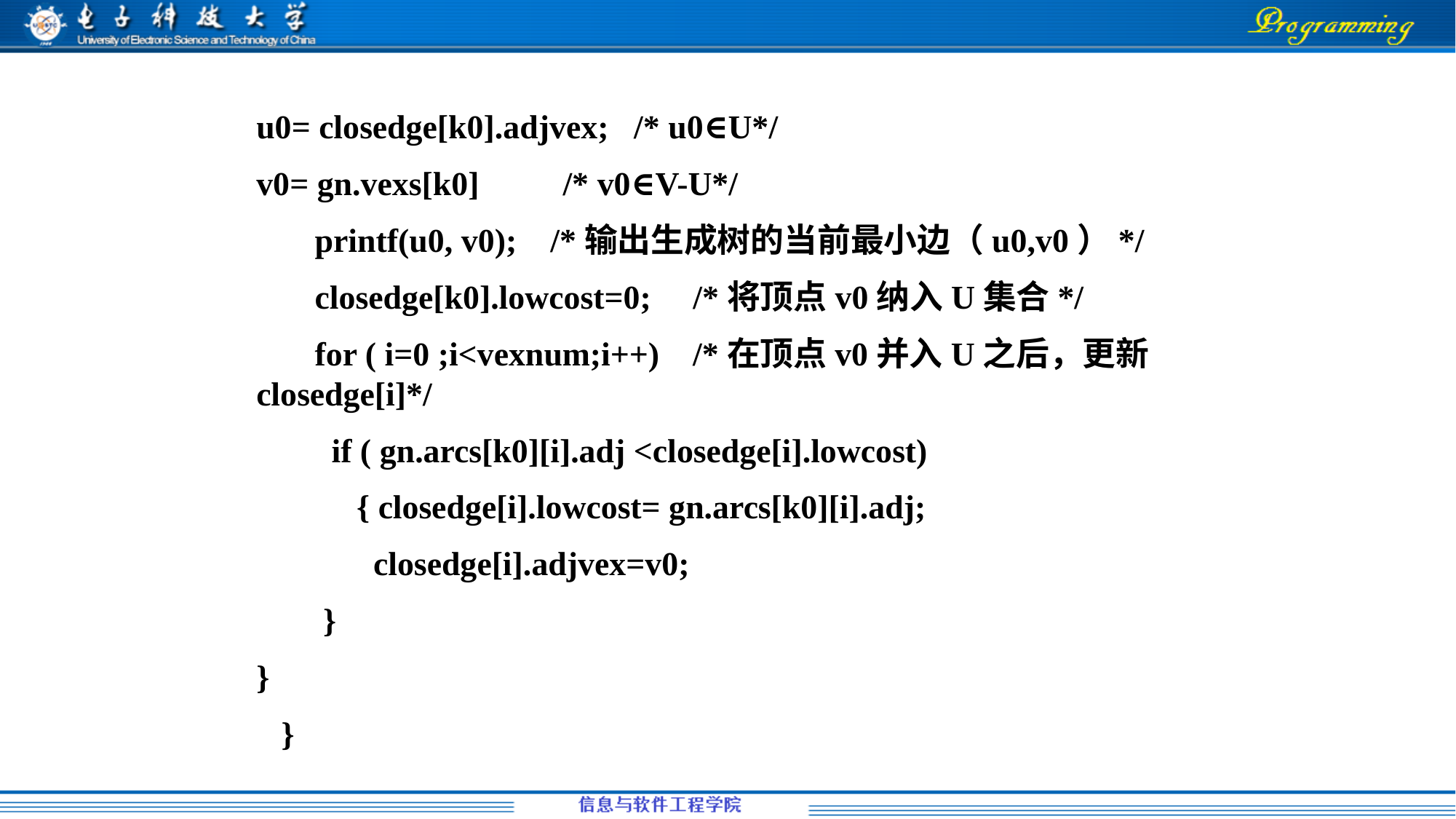

u0= closedge[k0].adjvex;   /* u0∈U*/
v0= gn.vexs[k0]          /* v0∈V-U*/
       printf(u0, v0);    /*输出生成树的当前最小边（u0,v0）*/
       closedge[k0].lowcost=0;     /*将顶点v0纳入U集合*/
       for ( i=0 ;i<vexnum;i++)    /*在顶点v0并入U之后，更新closedge[i]*/
         if ( gn.arcs[k0][i].adj <closedge[i].lowcost)
            { closedge[i].lowcost= gn.arcs[k0][i].adj;
              closedge[i].adjvex=v0;
        }
}
   }